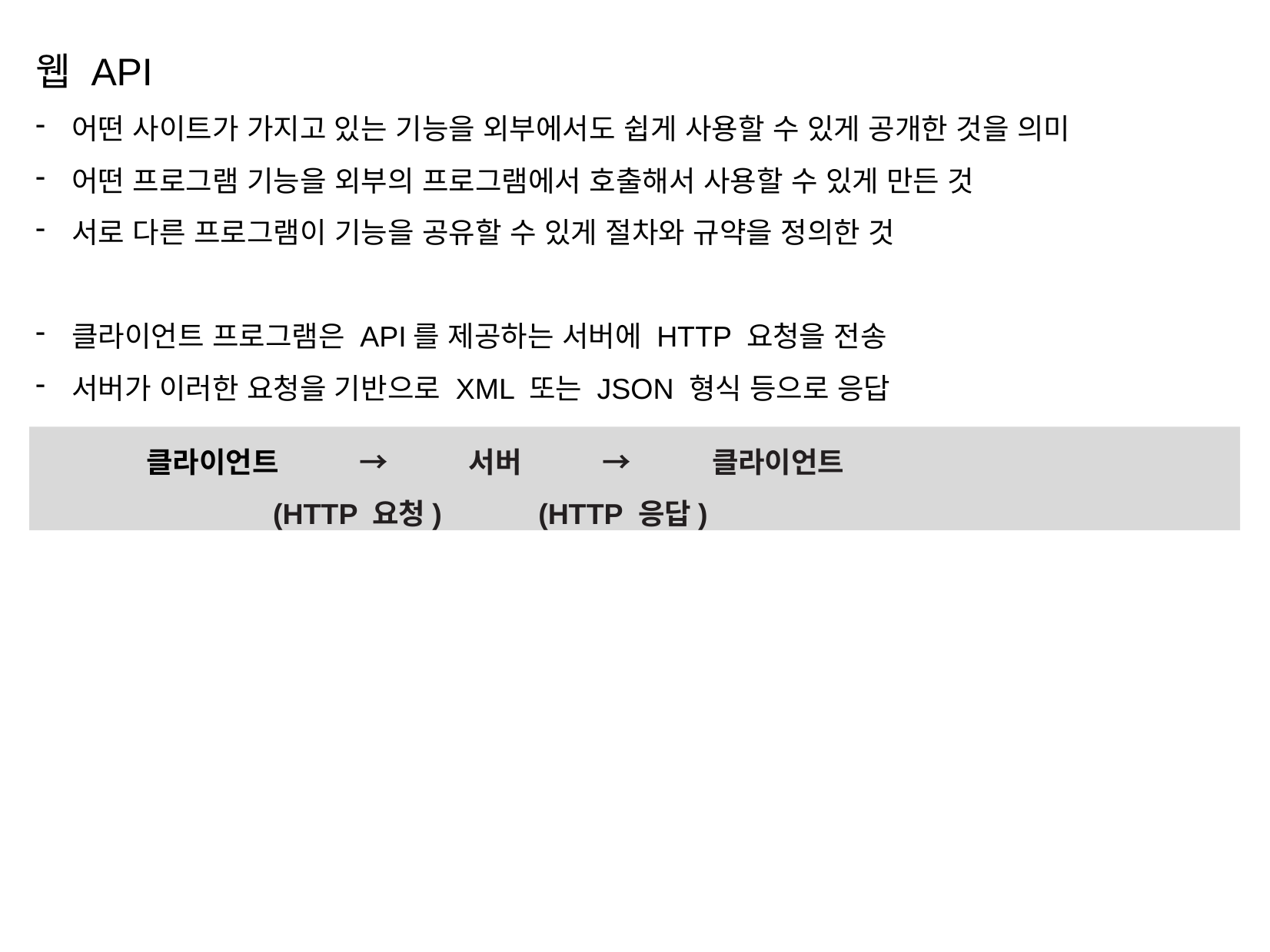

웹 API
어떤 사이트가 가지고 있는 기능을 외부에서도 쉽게 사용할 수 있게 공개한 것을 의미
어떤 프로그램 기능을 외부의 프로그램에서 호출해서 사용할 수 있게 만든 것
서로 다른 프로그램이 기능을 공유할 수 있게 절차와 규약을 정의한 것

클라이언트 프로그램은 API를 제공하는 서버에 HTTP 요청을 전송
서버가 이러한 요청을 기반으로 XML 또는 JSON 형식 등으로 응답
	클라이언트          →          서버          →          클라이언트
                              (HTTP 요청)            (HTTP 응답)